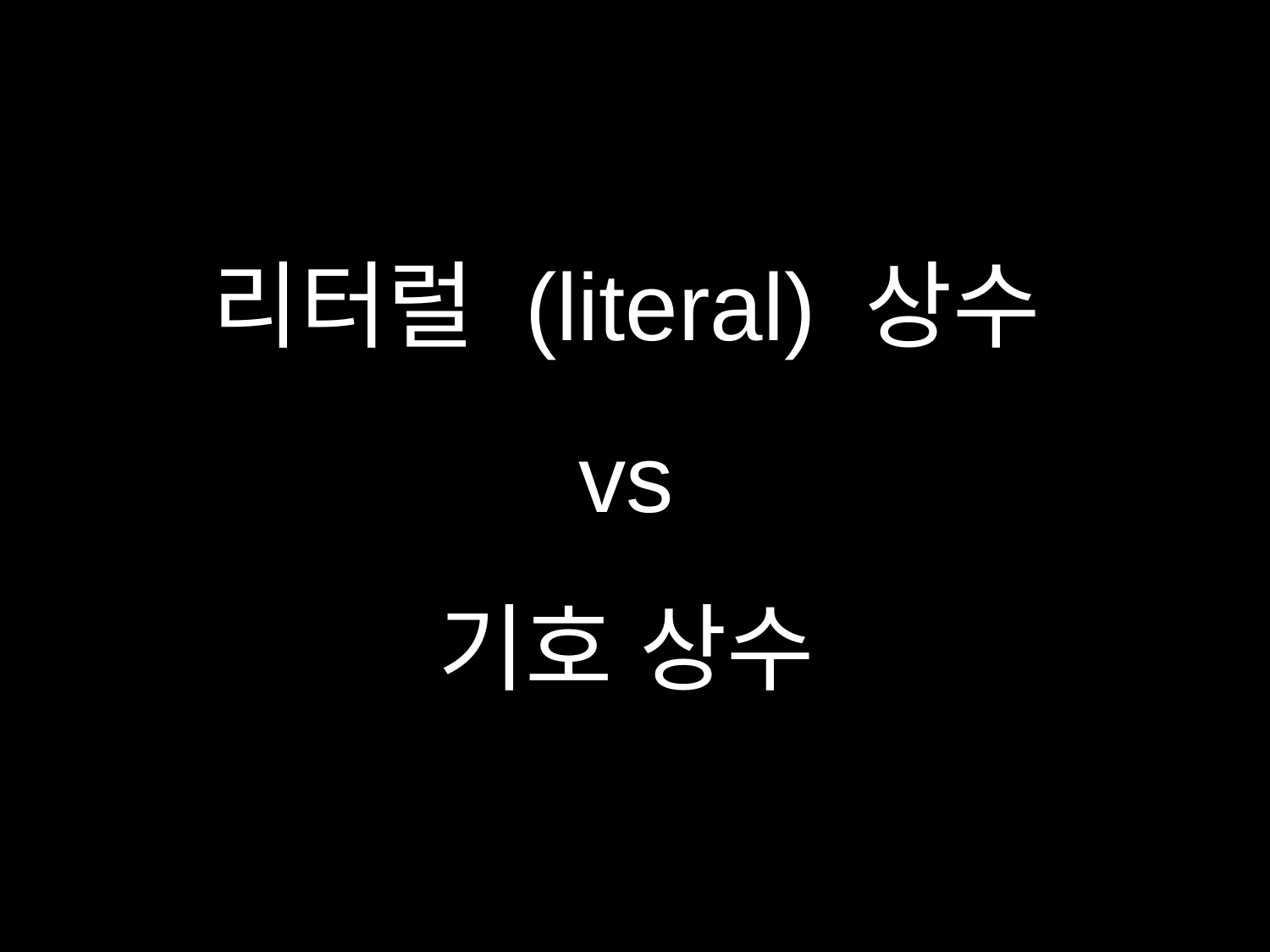

# 리터럴 (literal) 상수 vs 기호 상수